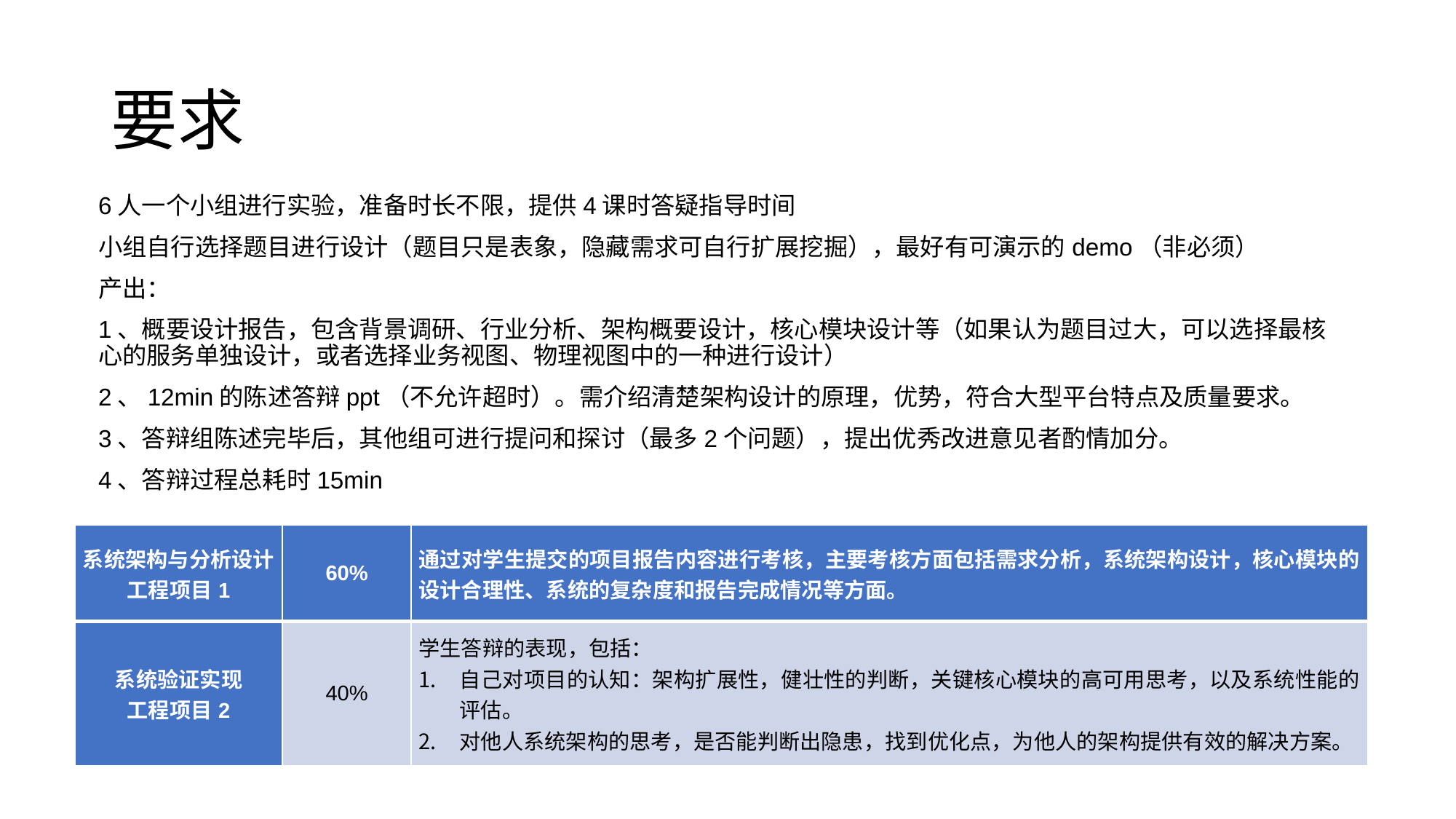

# 要求
6人一个小组进行实验，准备时长不限，提供4课时答疑指导时间
小组自行选择题目进行设计（题目只是表象，隐藏需求可自行扩展挖掘），最好有可演示的demo（非必须）
产出：
1、概要设计报告，包含背景调研、行业分析、架构概要设计，核心模块设计等（如果认为题目过大，可以选择最核心的服务单独设计，或者选择业务视图、物理视图中的一种进行设计）
2、12min的陈述答辩ppt（不允许超时）。需介绍清楚架构设计的原理，优势，符合大型平台特点及质量要求。
3、答辩组陈述完毕后，其他组可进行提问和探讨（最多2个问题），提出优秀改进意见者酌情加分。
4、答辩过程总耗时15min
| 系统架构与分析设计 工程项目1 | 60% | 通过对学生提交的项目报告内容进行考核，主要考核方面包括需求分析，系统架构设计，核心模块的设计合理性、系统的复杂度和报告完成情况等方面。 |
| --- | --- | --- |
| 系统验证实现 工程项目2 | 40% | 学生答辩的表现，包括： 自己对项目的认知：架构扩展性，健壮性的判断，关键核心模块的高可用思考，以及系统性能的评估。 对他人系统架构的思考，是否能判断出隐患，找到优化点，为他人的架构提供有效的解决方案。 |